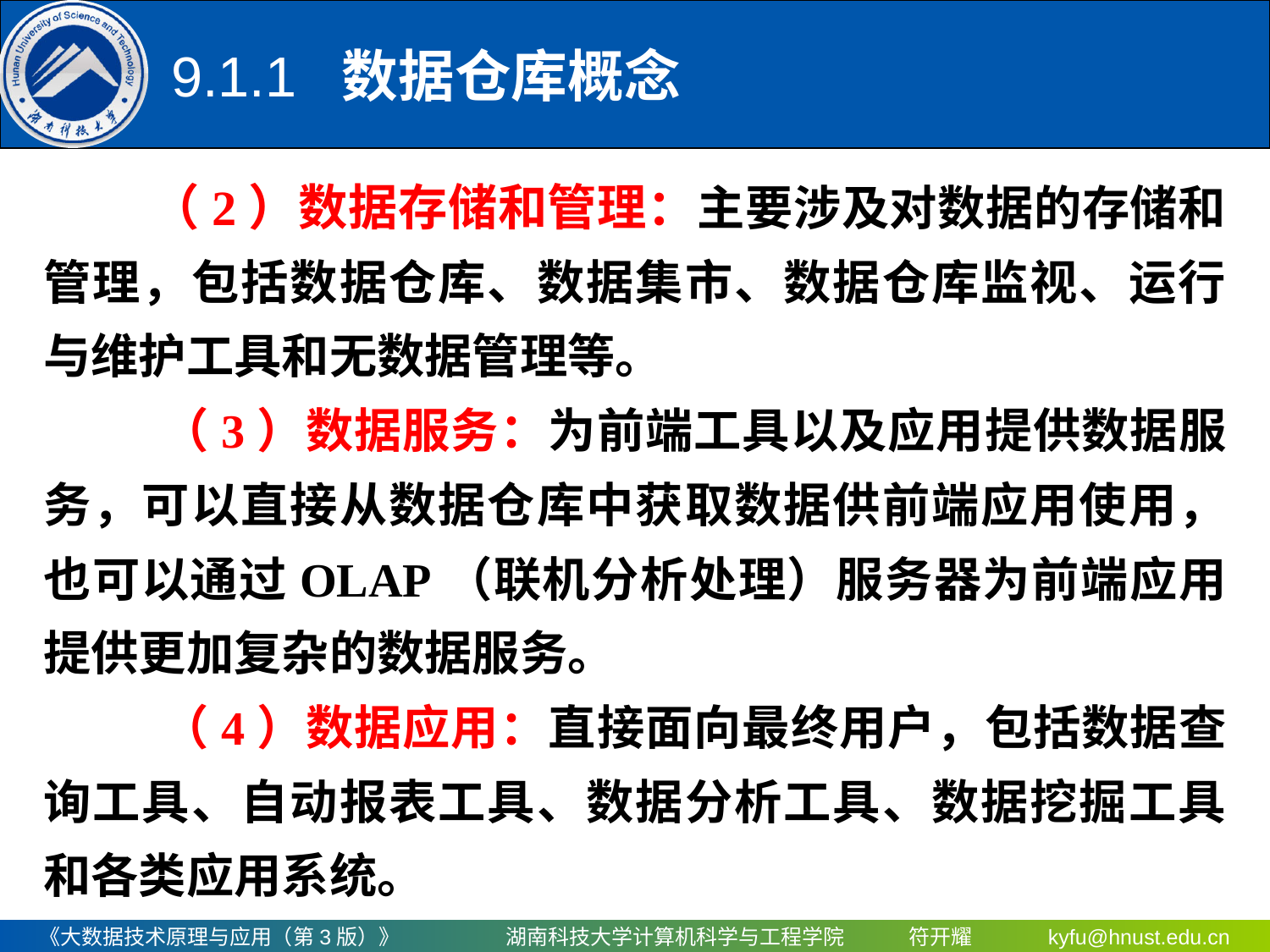

9.1.1  数据仓库概念
        （2）数据存储和管理：主要涉及对数据的存储和管理，包括数据仓库、数据集市、数据仓库监视、运行与维护工具和无数据管理等。
         （3）数据服务：为前端工具以及应用提供数据服务，可以直接从数据仓库中获取数据供前端应用使用，也可以通过OLAP（联机分析处理）服务器为前端应用提供更加复杂的数据服务。
         （4）数据应用：直接面向最终用户，包括数据查询工具、自动报表工具、数据分析工具、数据挖掘工具和各类应用系统。